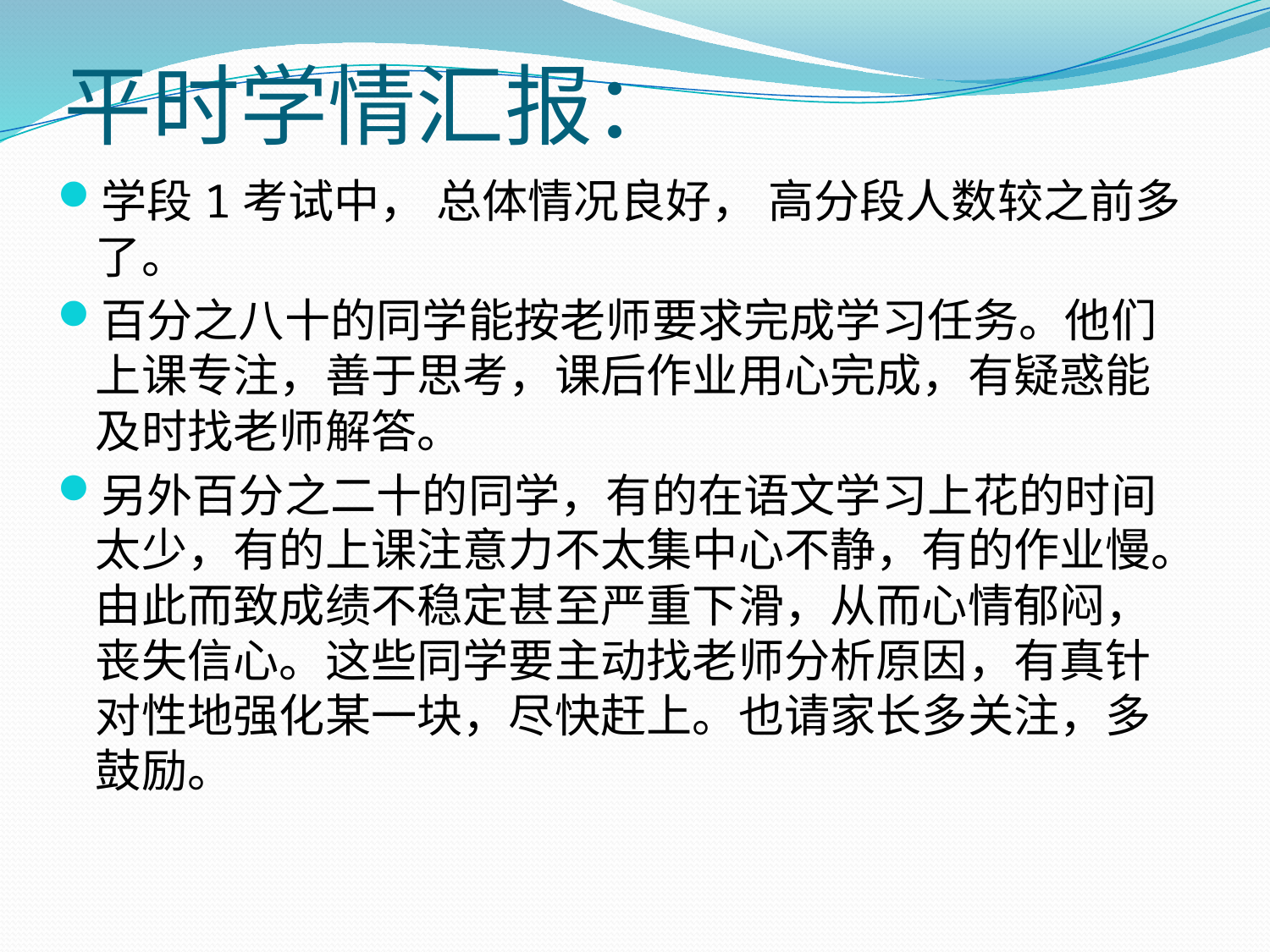

# 平时学情汇报：
学段1考试中， 总体情况良好， 高分段人数较之前多了。
百分之八十的同学能按老师要求完成学习任务。他们上课专注，善于思考，课后作业用心完成，有疑惑能及时找老师解答。
另外百分之二十的同学，有的在语文学习上花的时间太少，有的上课注意力不太集中心不静，有的作业慢。由此而致成绩不稳定甚至严重下滑，从而心情郁闷，丧失信心。这些同学要主动找老师分析原因，有真针对性地强化某一块，尽快赶上。也请家长多关注，多鼓励。